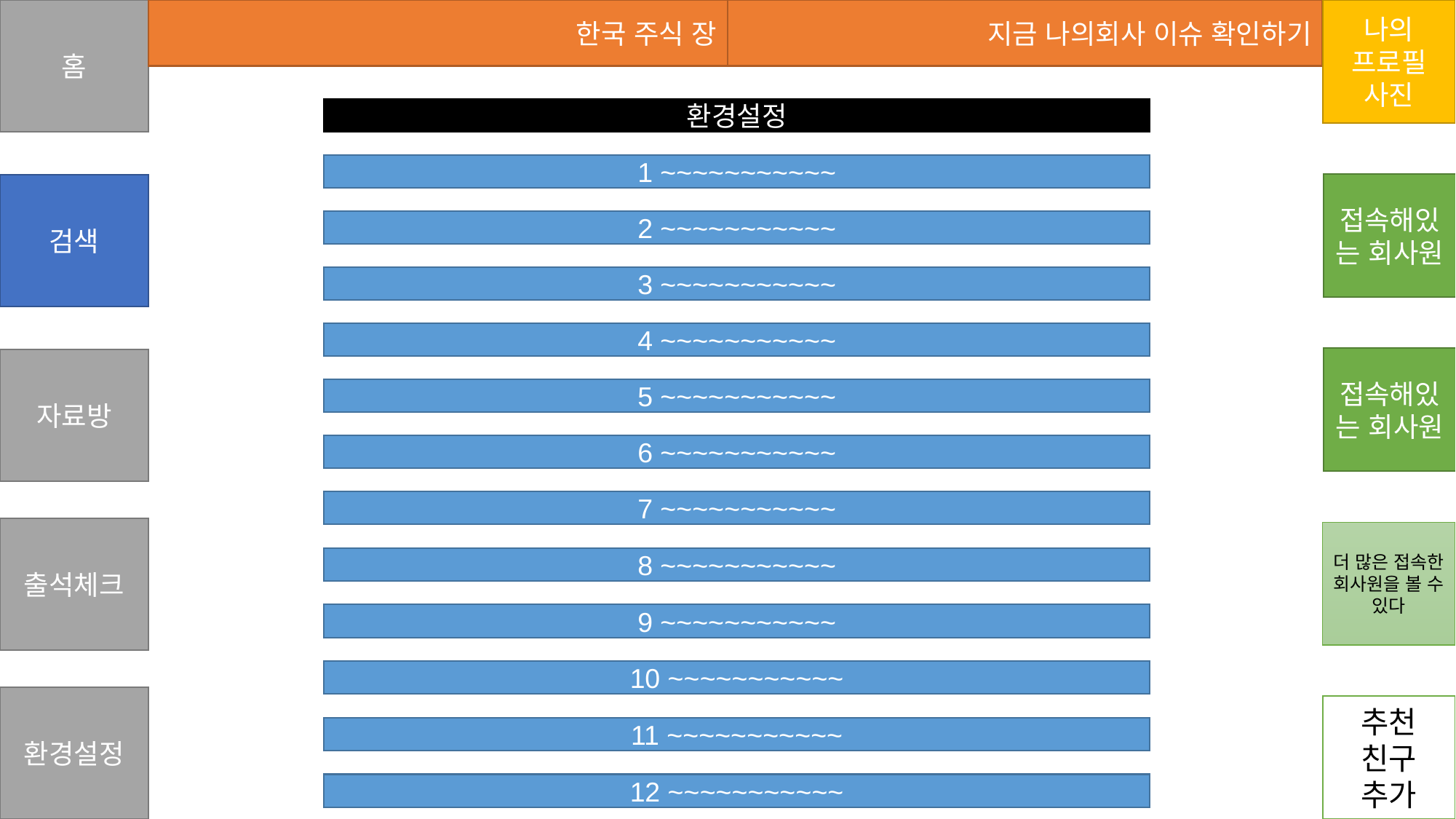

홈
한국 주식 장
지금 나의회사 이슈 확인하기
나의 프로필 사진
환경설정
1 ~~~~~~~~~~~
접속해있는 회사원
검색
2 ~~~~~~~~~~~
3 ~~~~~~~~~~~
4 ~~~~~~~~~~~
접속해있는 회사원
자료방
5 ~~~~~~~~~~~
6 ~~~~~~~~~~~
7 ~~~~~~~~~~~
출석체크
더 많은 접속한 회사원을 볼 수 있다
8 ~~~~~~~~~~~
9 ~~~~~~~~~~~
10 ~~~~~~~~~~~
환경설정
추천 친구 추가
11 ~~~~~~~~~~~
12 ~~~~~~~~~~~